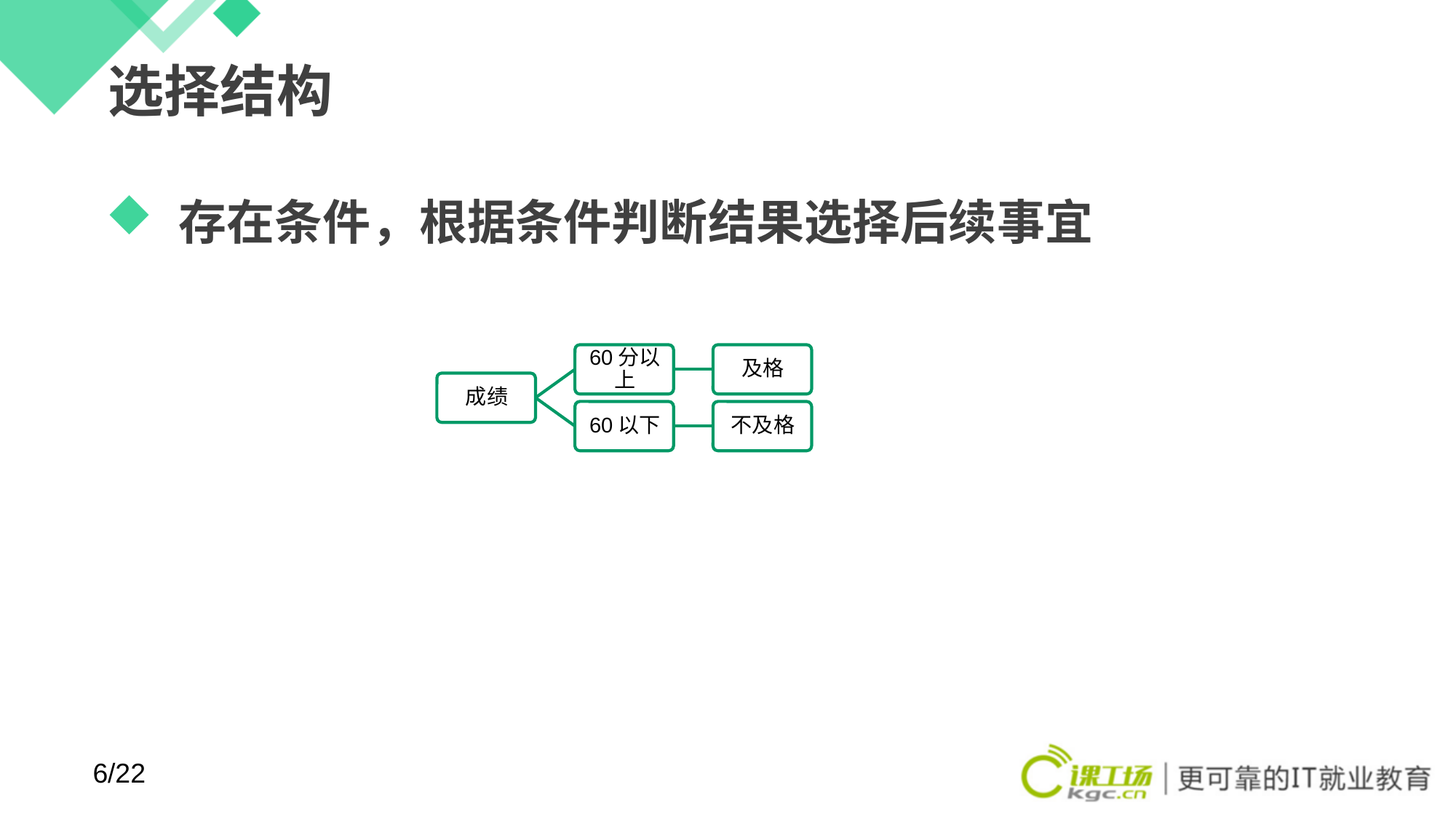

# 选择结构
存在条件，根据条件判断结果选择后续事宜
成绩

60分以上

及格

60以下

不及格